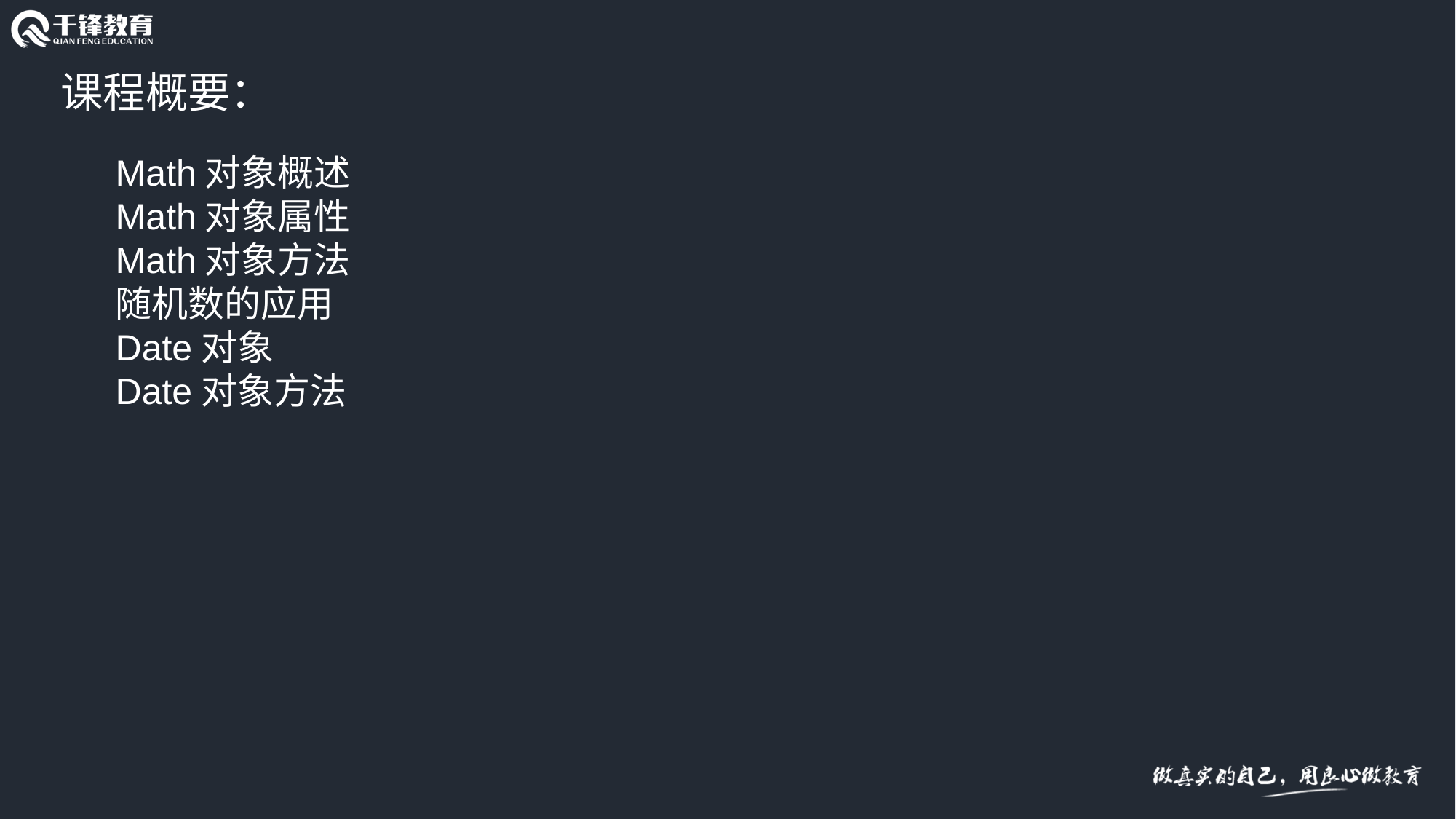

课程概要：

Math对象概述
Math对象属性
Math对象方法
随机数的应用
Date对象
Date对象方法